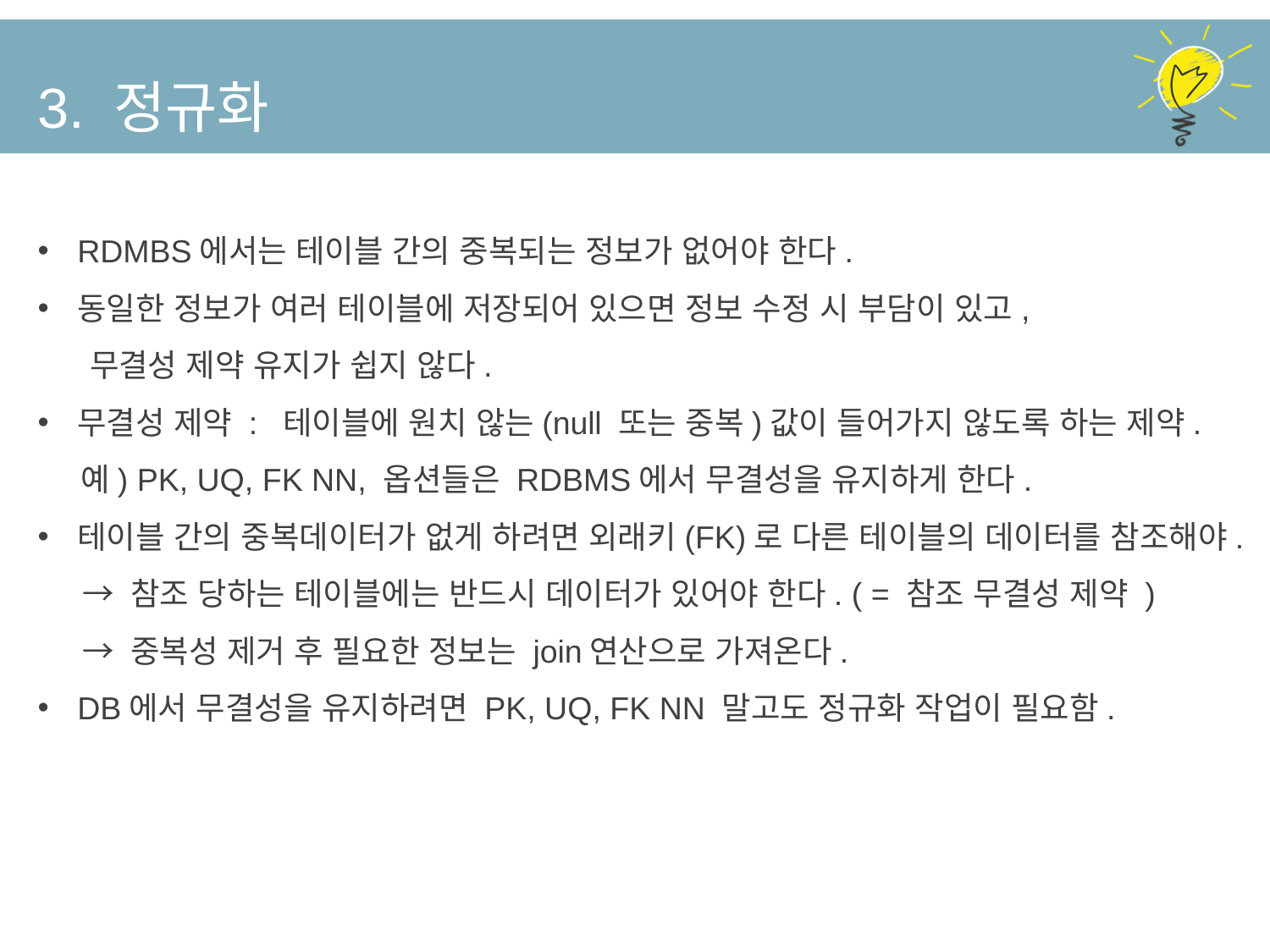

3. 정규화
RDMBS에서는 테이블 간의 중복되는 정보가 없어야 한다.
동일한 정보가 여러 테이블에 저장되어 있으면 정보 수정 시 부담이 있고,
     무결성 제약 유지가 쉽지 않다.
무결성 제약 :  테이블에 원치 않는(null 또는 중복)값이 들어가지 않도록 하는 제약.
    예) PK, UQ, FK NN, 옵션들은 RDBMS에서 무결성을 유지하게 한다.
테이블 간의 중복데이터가 없게 하려면 외래키(FK)로 다른 테이블의 데이터를 참조해야.
     → 참조 당하는 테이블에는 반드시 데이터가 있어야 한다. ( = 참조 무결성 제약 )
     → 중복성 제거 후 필요한 정보는 join연산으로 가져온다.
DB에서 무결성을 유지하려면 PK, UQ, FK NN 말고도 정규화 작업이 필요함.